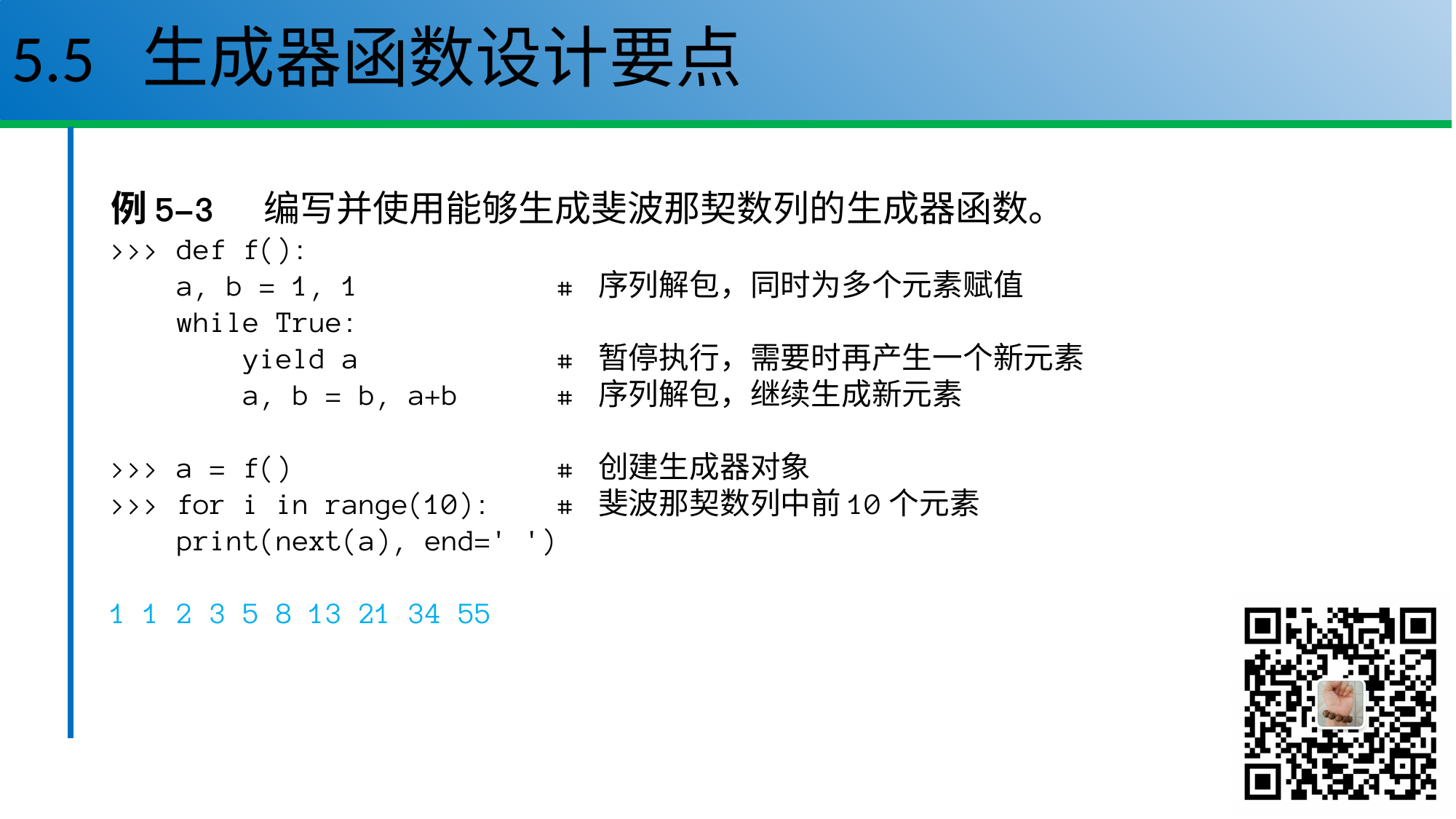

# 5.5  生成器函数设计要点
例5-3  编写并使用能够生成斐波那契数列的生成器函数。
>>> def f():
    a, b = 1, 1            # 序列解包，同时为多个元素赋值
    while True:
        yield a            # 暂停执行，需要时再产生一个新元素
        a, b = b, a+b      # 序列解包，继续生成新元素

>>> a = f()                # 创建生成器对象
>>> for i in range(10):    # 斐波那契数列中前10个元素
    print(next(a), end=' ')

1 1 2 3 5 8 13 21 34 55
32